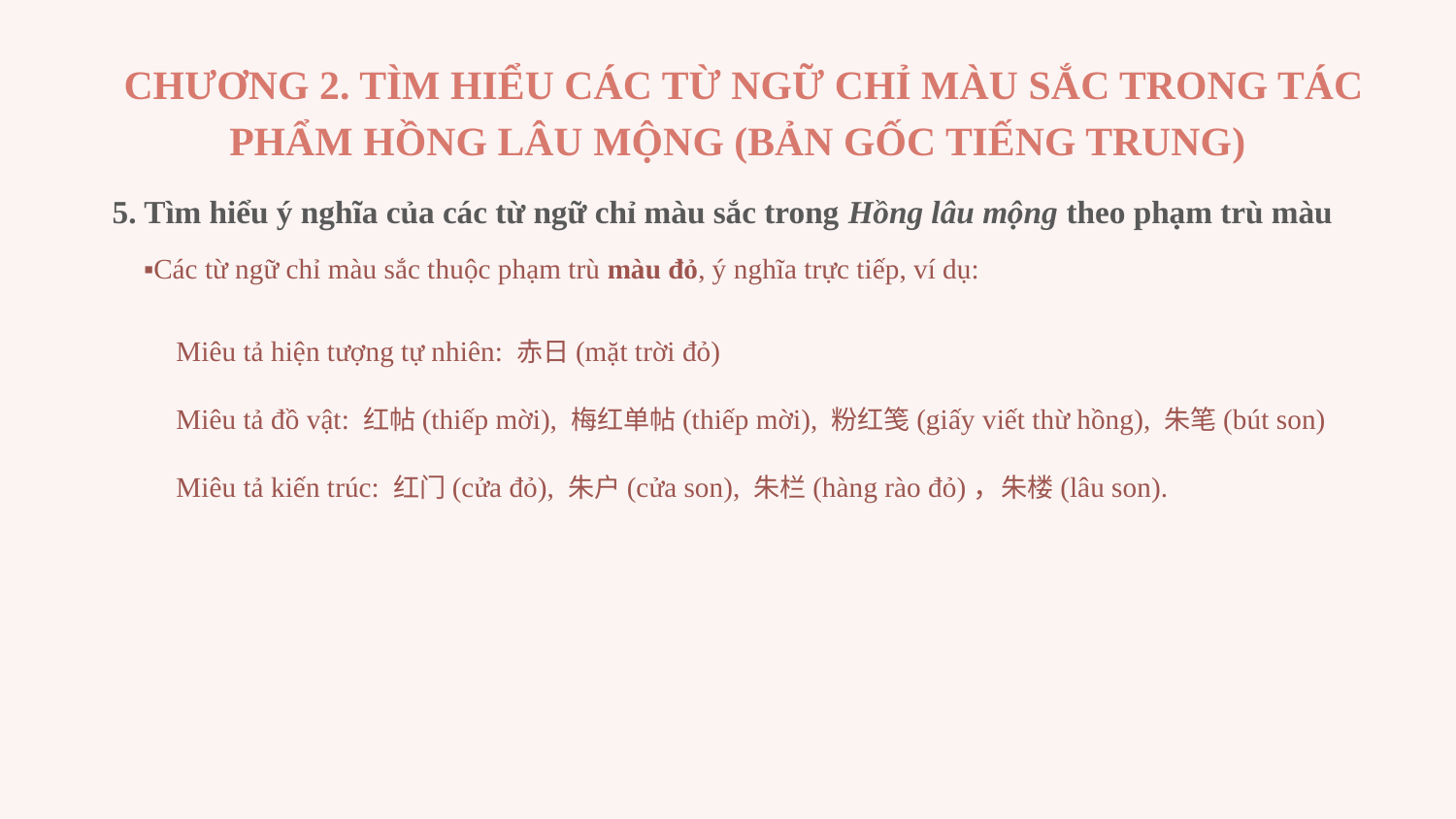

CHƯƠNG 2. TÌM HIỂU CÁC TỪ NGỮ CHỈ MÀU SẮC TRONG TÁC PHẨM HỒNG LÂU MỘNG (BẢN GỐC TIẾNG TRUNG)
5. Tìm hiểu ý nghĩa của các từ ngữ chỉ màu sắc trong Hồng lâu mộng theo phạm trù màu
▪Các từ ngữ chỉ màu sắc thuộc phạm trù màu đỏ, ý nghĩa trực tiếp, ví dụ:

Miêu tả hiện tượng tự nhiên: 赤日(mặt trời đỏ)
Miêu tả đồ vật: 红帖(thiếp mời), 梅红单帖(thiếp mời), 粉红笺(giấy viết thừ hồng), 朱笔(bút son)
Miêu tả kiến trúc: 红门(cửa đỏ), 朱户(cửa son), 朱栏(hàng rào đỏ)，朱楼(lâu son).